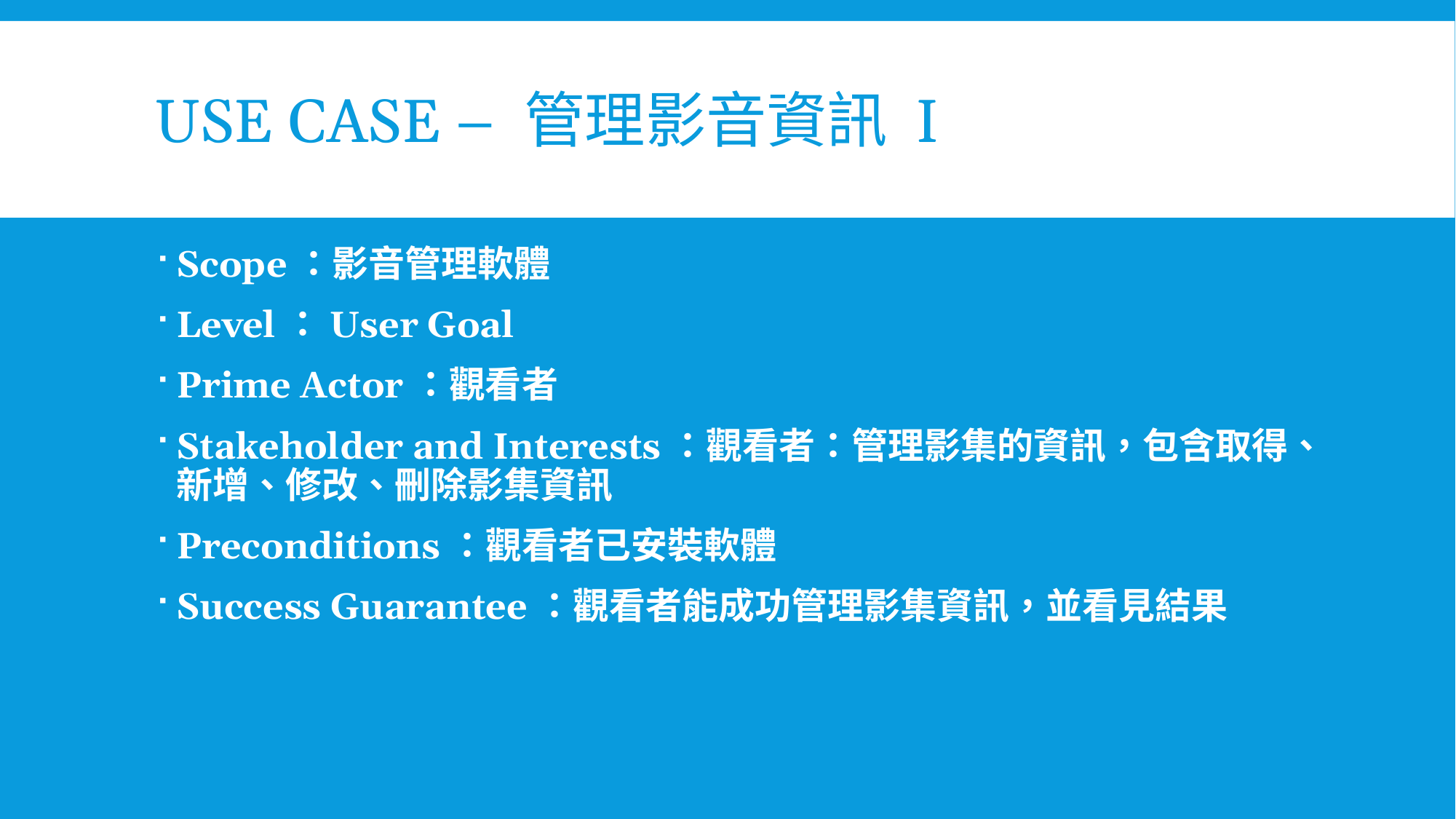

# Use Case – 管理影音資訊 I
Scope：影音管理軟體
Level：User Goal
Prime Actor：觀看者
Stakeholder and Interests：觀看者：管理影集的資訊，包含取得、新增、修改、刪除影集資訊
Preconditions：觀看者已安裝軟體
Success Guarantee：觀看者能成功管理影集資訊，並看見結果